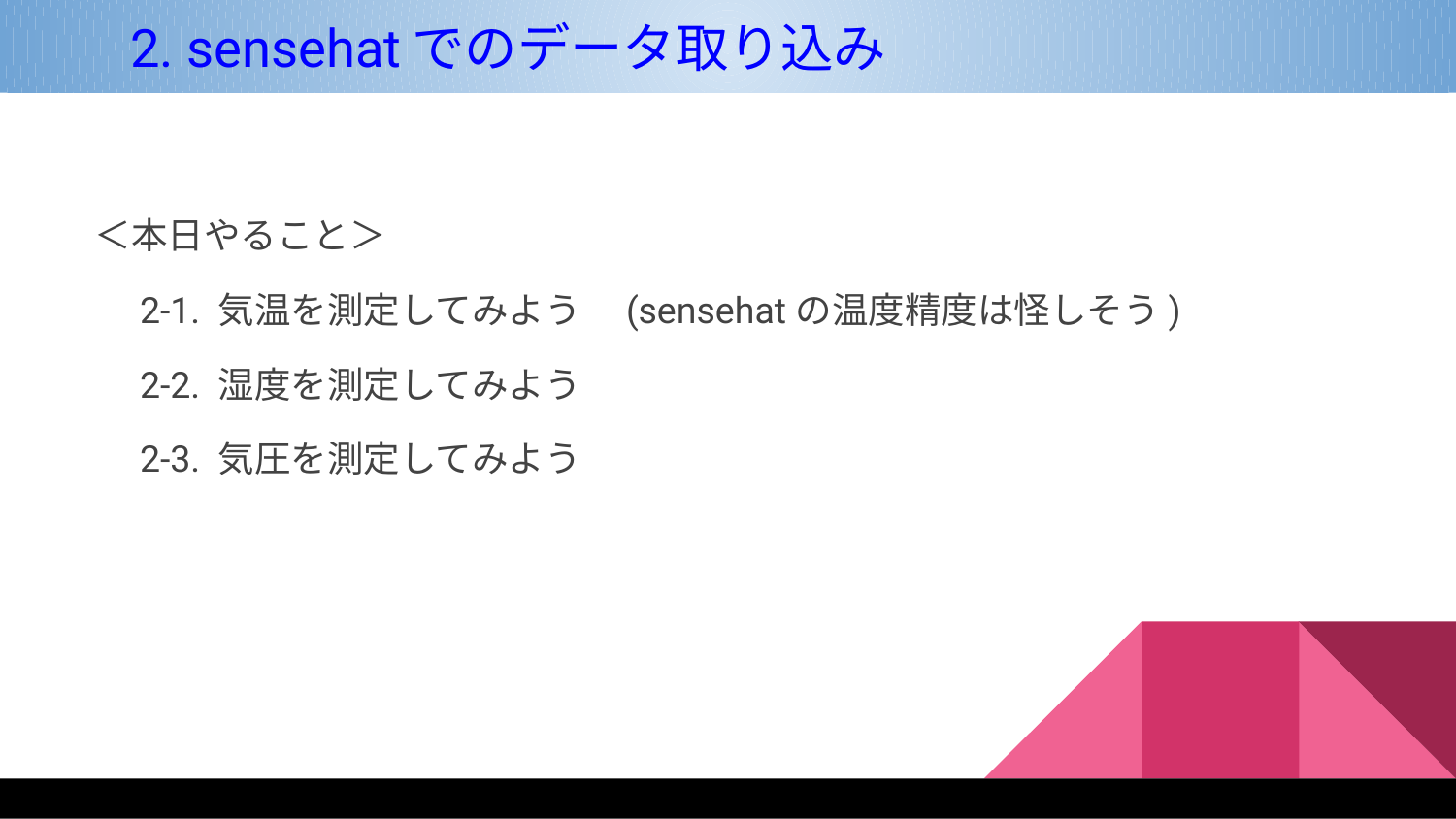

2. sensehatでのデータ取り込み

　＜本日やること＞
　　2-1. 気温を測定してみよう　(sensehatの温度精度は怪しそう)
　　2-2. 湿度を測定してみよう
　　2-3. 気圧を測定してみよう